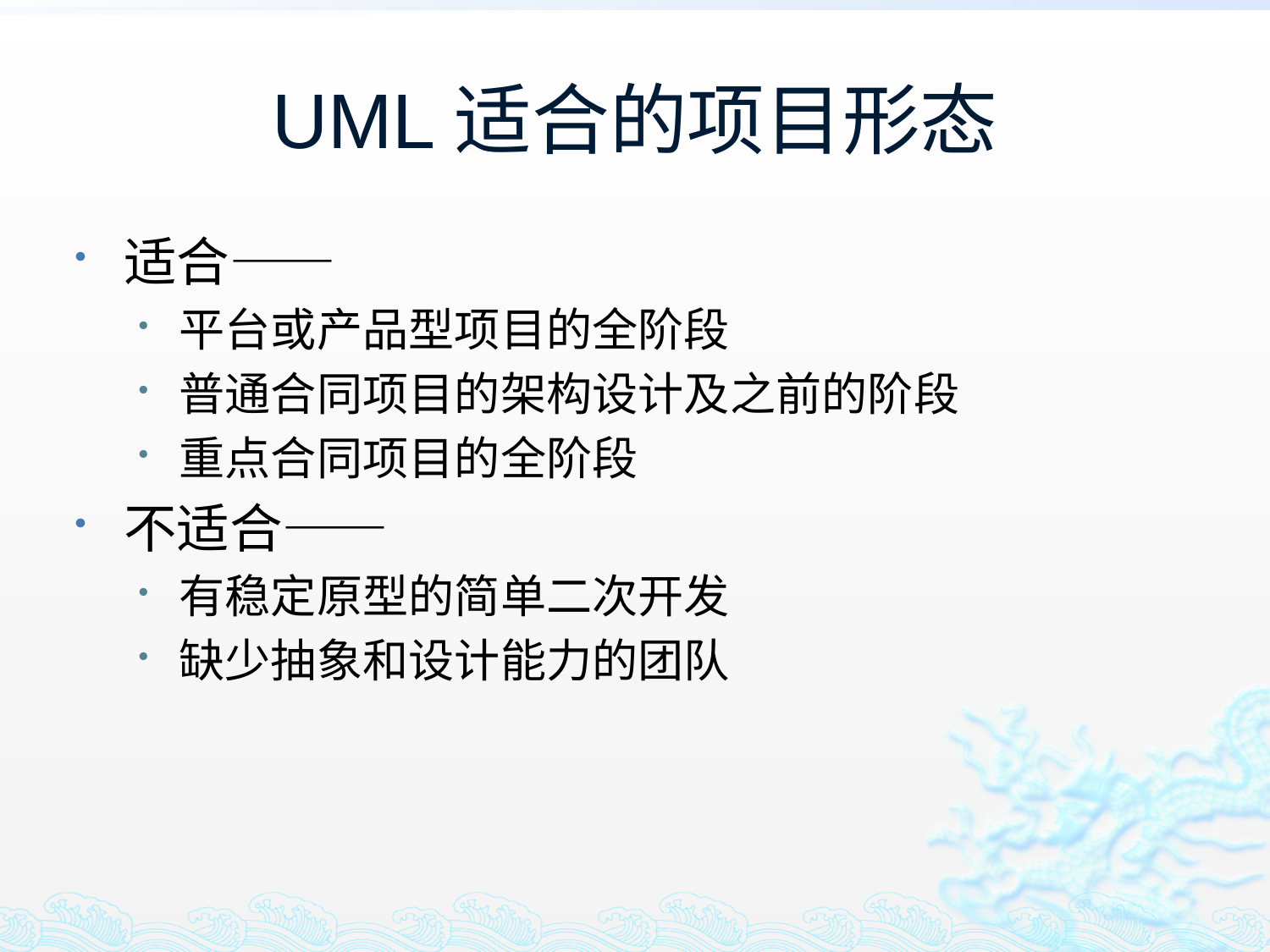

# UML适合的项目形态
适合——
平台或产品型项目的全阶段
普通合同项目的架构设计及之前的阶段
重点合同项目的全阶段
不适合——
有稳定原型的简单二次开发
缺少抽象和设计能力的团队